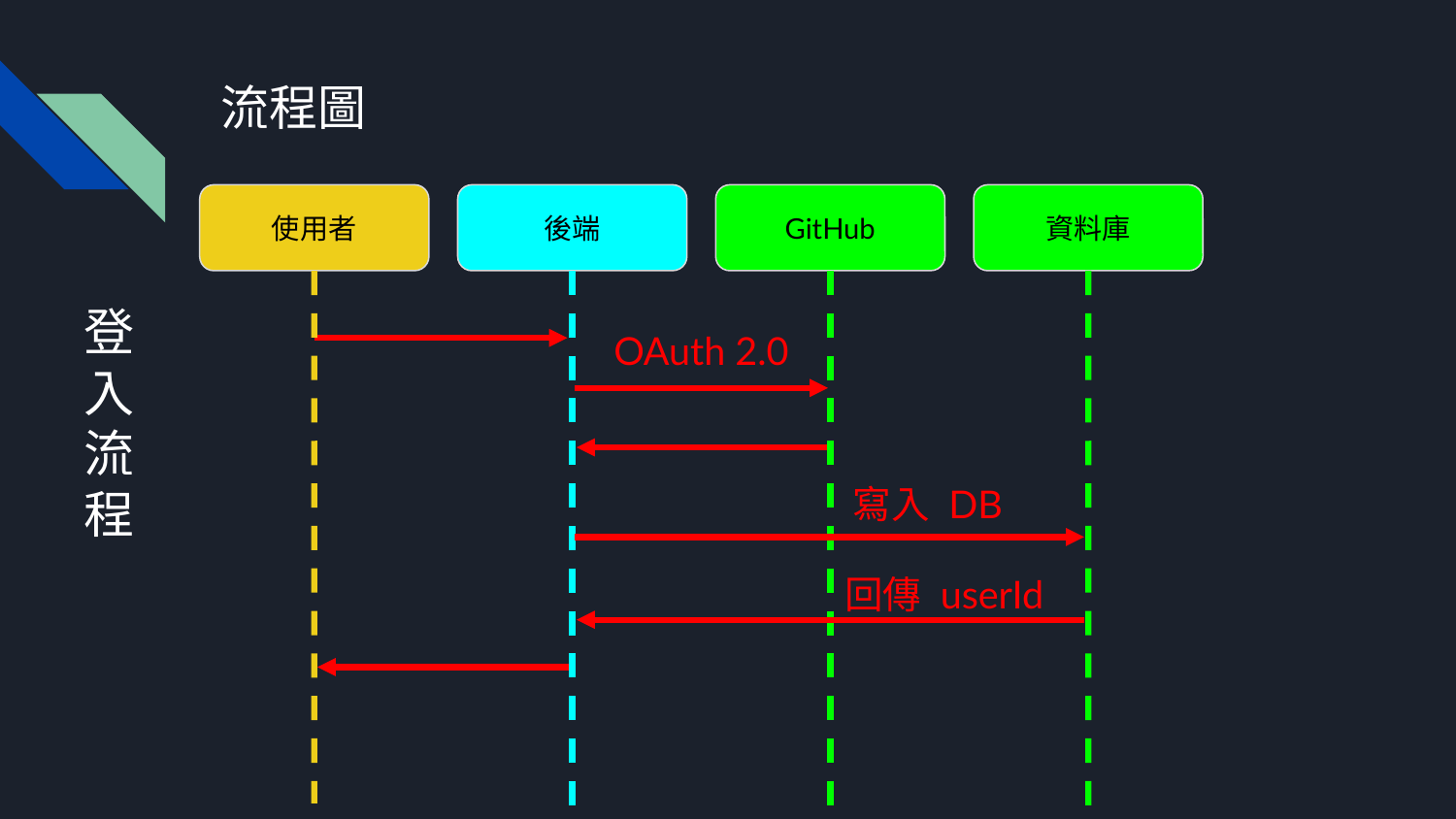

# 流程圖
使用者
後端
GitHub
資料庫
登入流程
OAuth 2.0
寫入 DB
回傳 userId